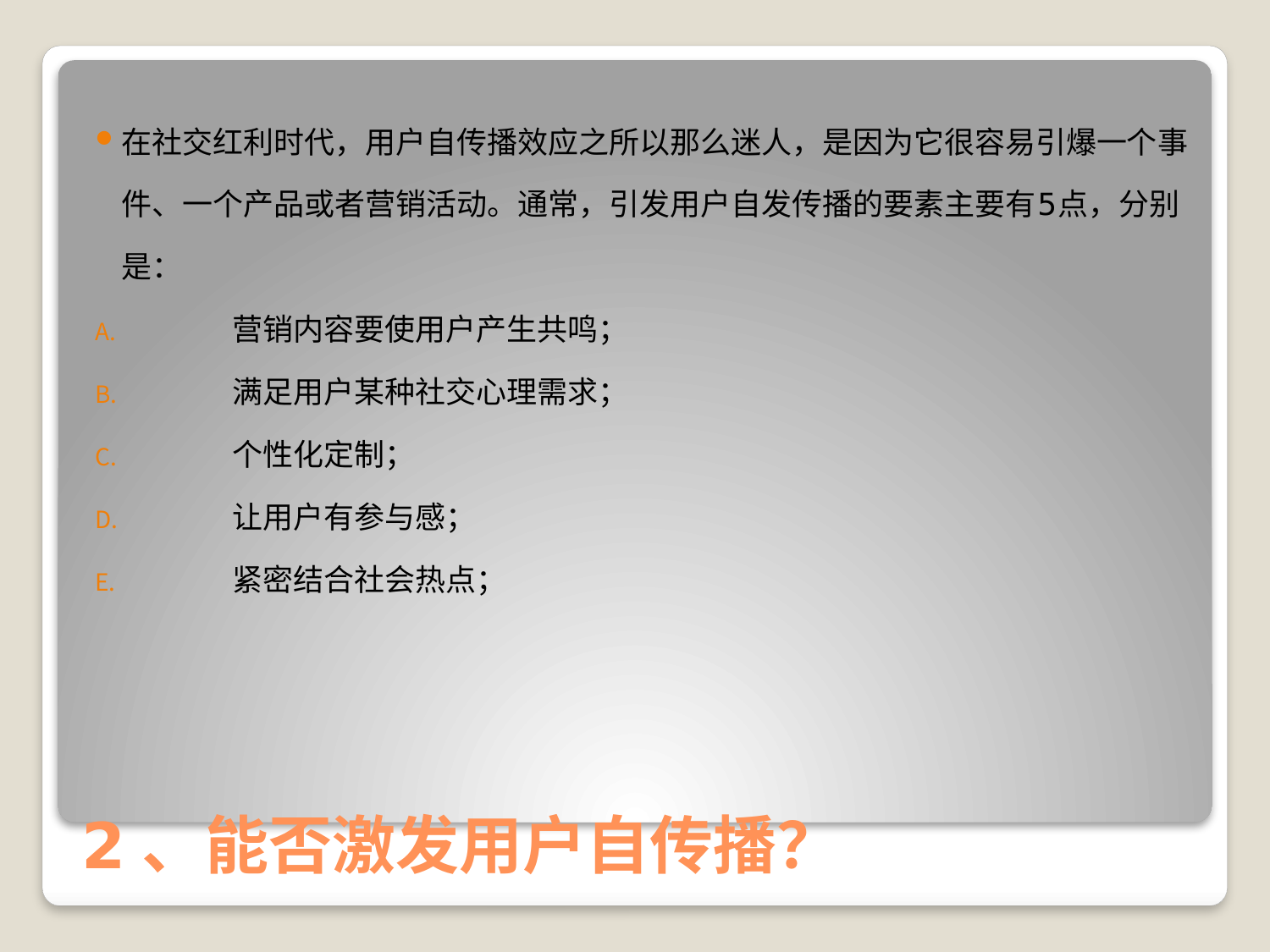

在社交红利时代，用户自传播效应之所以那么迷人，是因为它很容易引爆一个事件、一个产品或者营销活动。通常，引发用户自发传播的要素主要有5点，分别是：
营销内容要使用户产生共鸣；
满足用户某种社交心理需求；
个性化定制；
让用户有参与感；
紧密结合社会热点；

# 2、能否激发用户自传播？